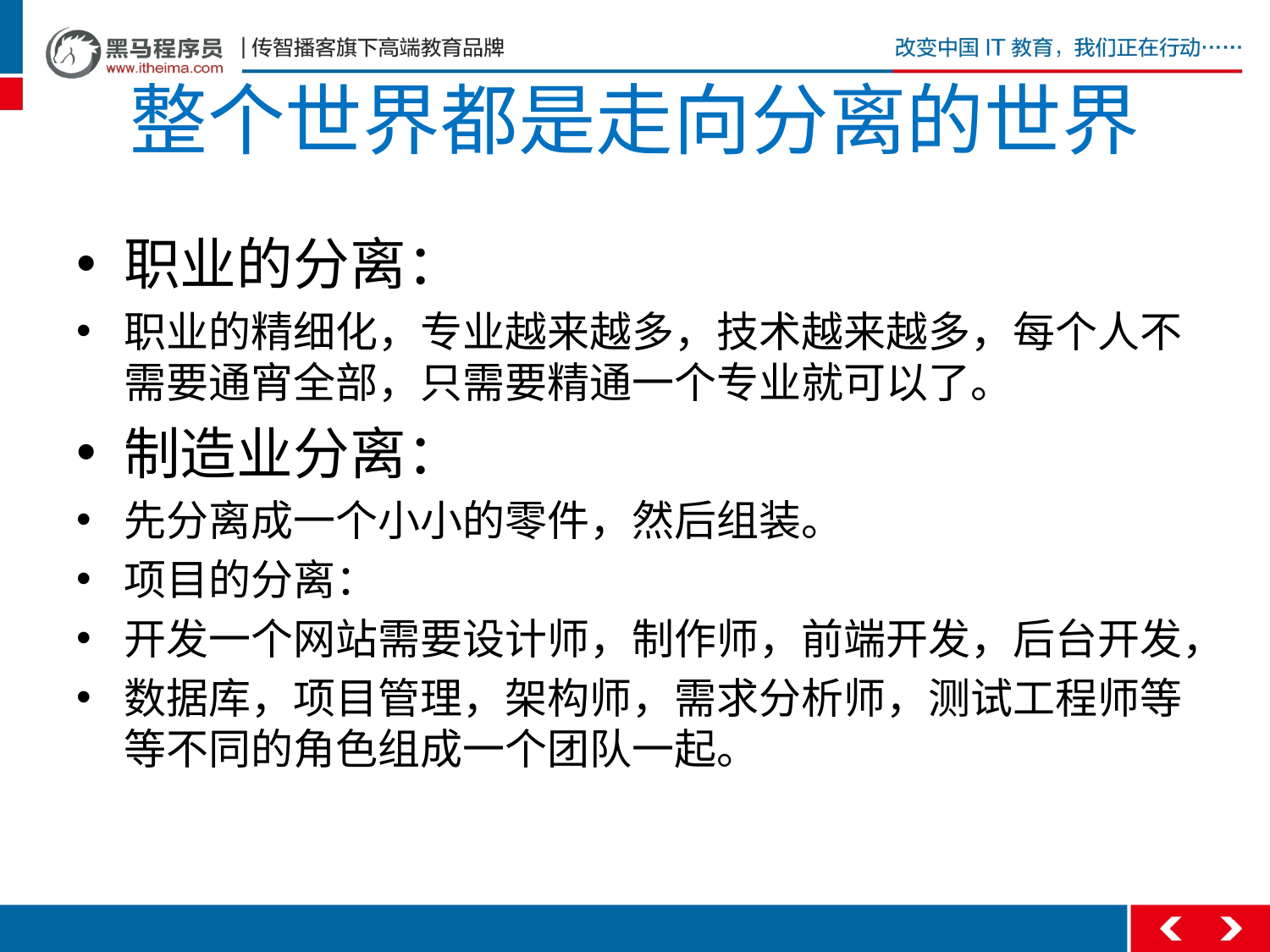

# 整个世界都是走向分离的世界
职业的分离：
职业的精细化，专业越来越多，技术越来越多，每个人不需要通宵全部，只需要精通一个专业就可以了。
制造业分离：
先分离成一个小小的零件，然后组装。
项目的分离：
开发一个网站需要设计师，制作师，前端开发，后台开发，
数据库，项目管理，架构师，需求分析师，测试工程师等等不同的角色组成一个团队一起。